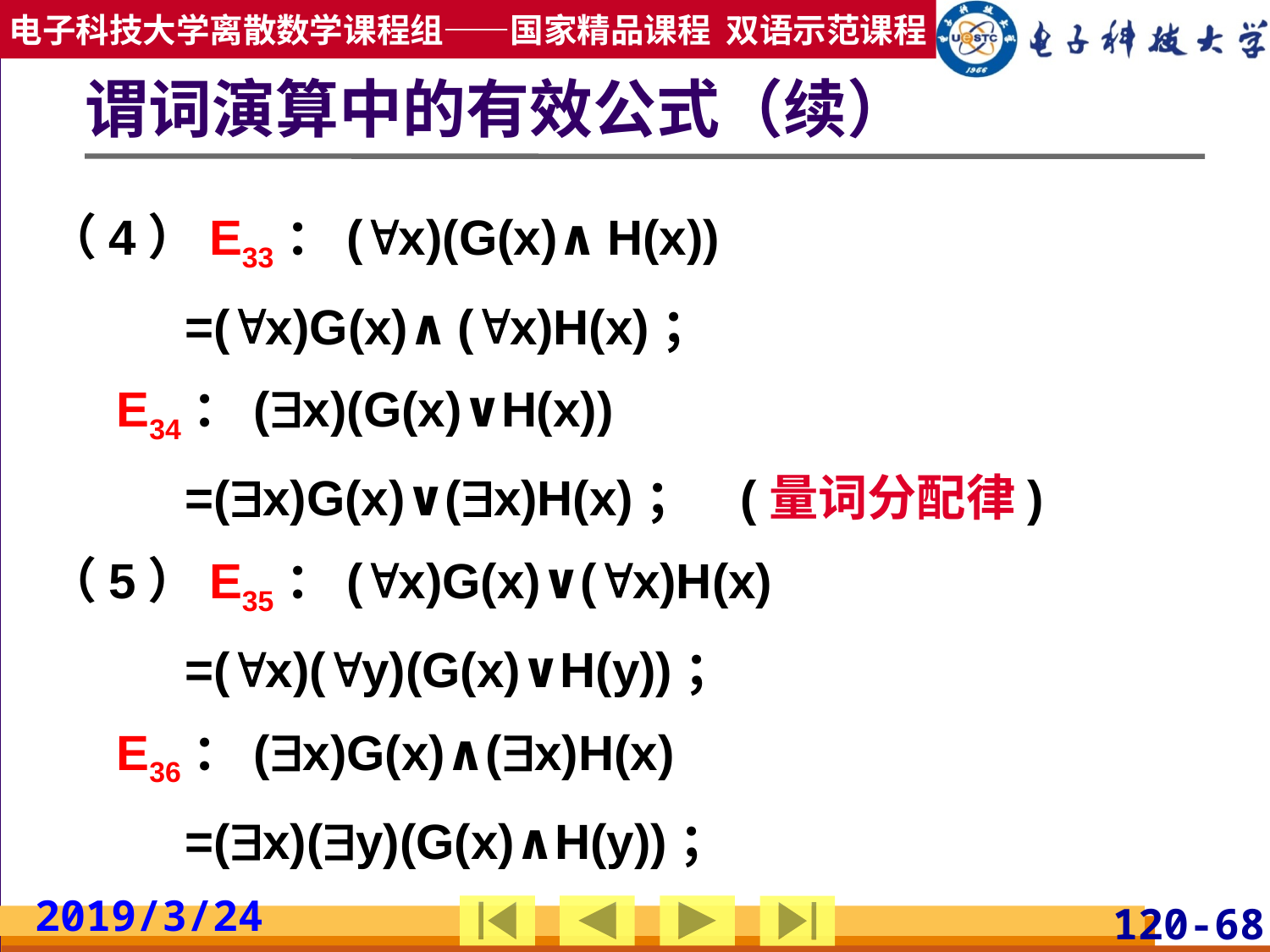

# 谓词演算中的有效公式（续）
（4）E33：(∀x)(G(x)∧H(x))
          =(∀x)G(x)∧(∀x)H(x)；
     E34：(∃x)(G(x)∨H(x))
          =(∃x)G(x)∨(∃x)H(x)；   (量词分配律)
（5）E35：(∀x)G(x)∨(∀x)H(x)
          =(∀x)(∀y)(G(x)∨H(y))；
     E36：(∃x)G(x)∧(∃x)H(x)
          =(∃x)(∃y)(G(x)∧H(y))；
2019/3/24